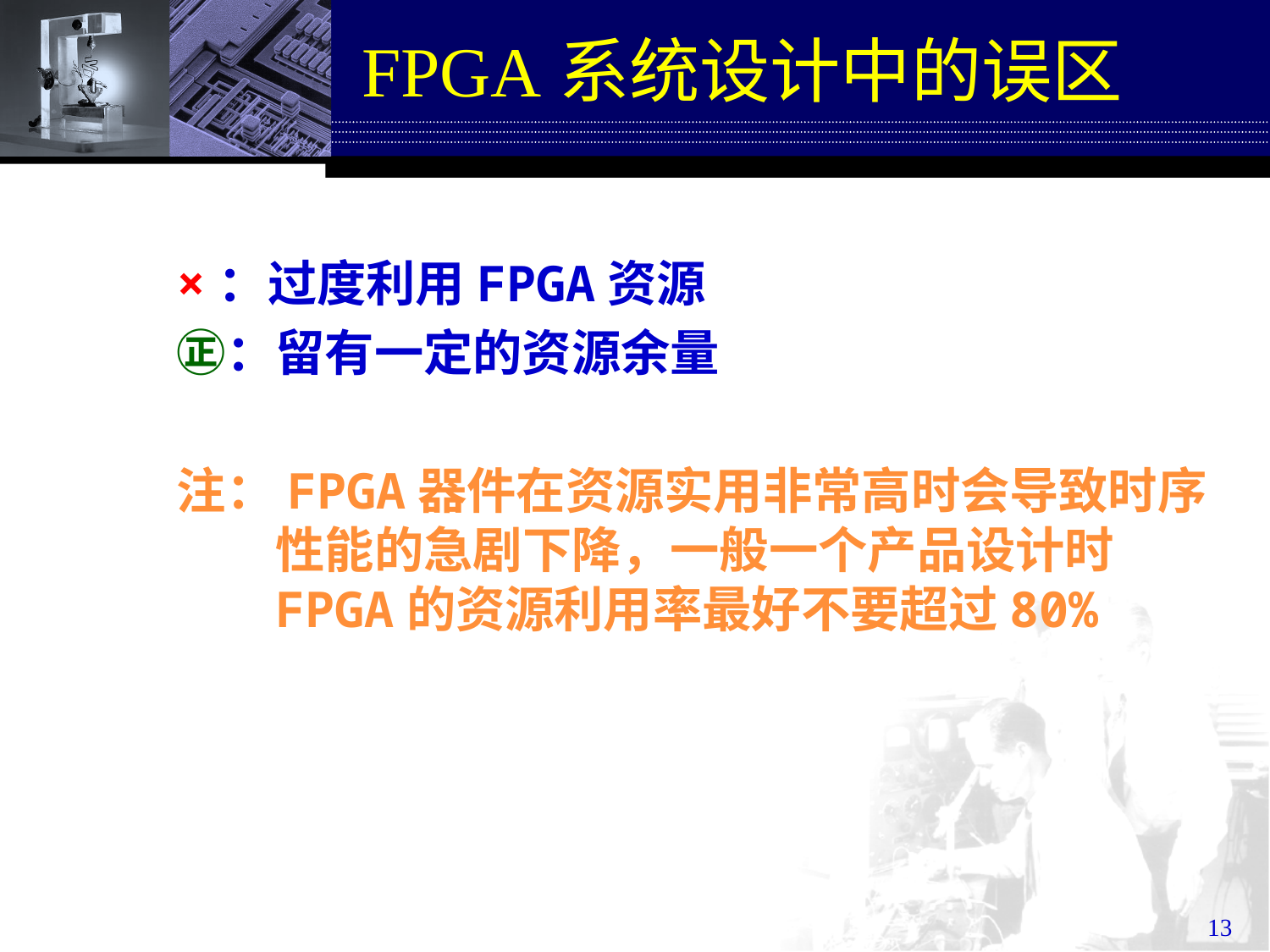

# FPGA系统设计中的误区
×：过度利用FPGA资源
㊣：留有一定的资源余量

注：FPGA器件在资源实用非常高时会导致时序性能的急剧下降，一般一个产品设计时FPGA的资源利用率最好不要超过80%
13